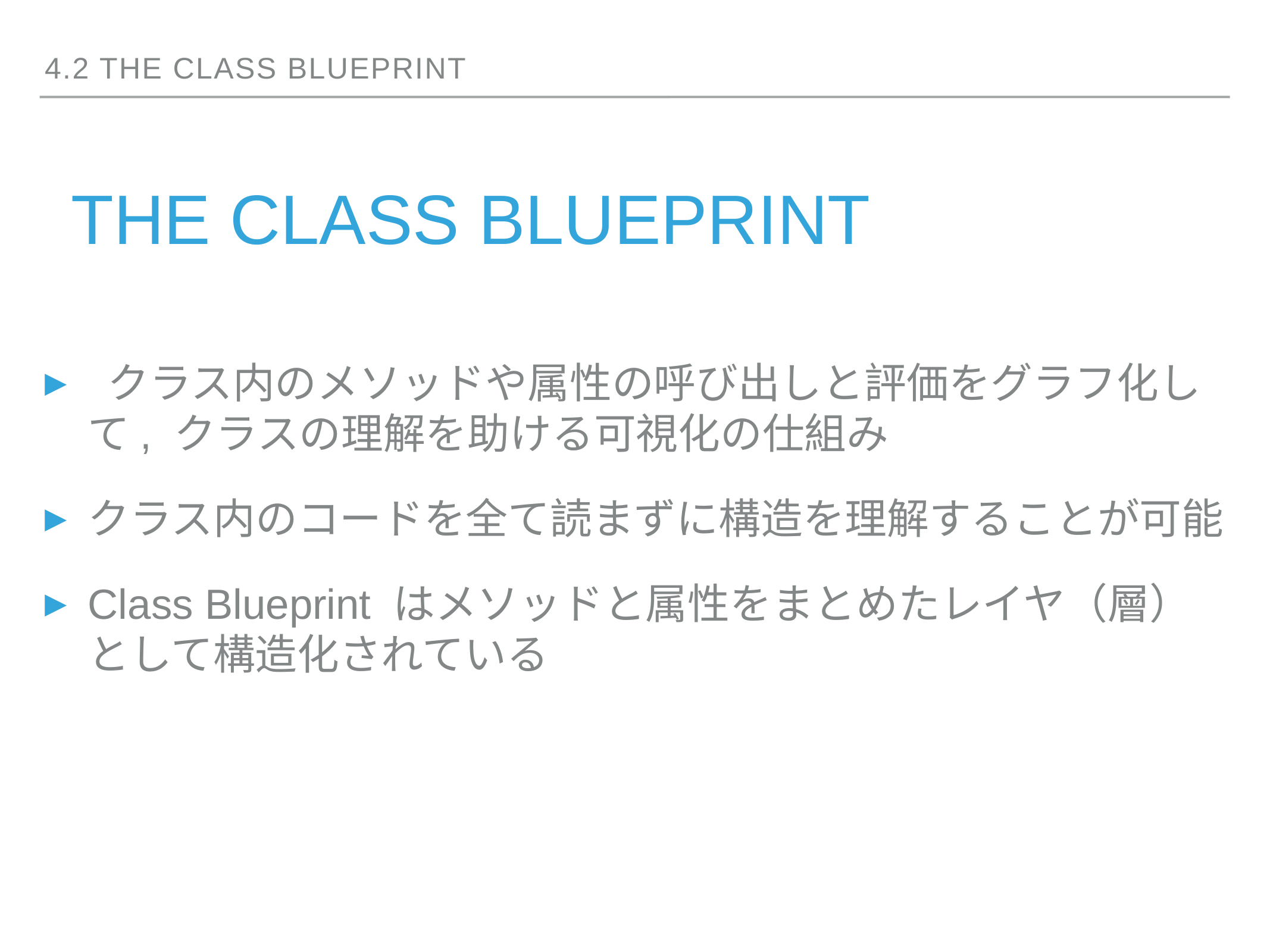

4.2 the class blueprint
# The class blueprint
 クラス内のメソッドや属性の呼び出しと評価をグラフ化して, クラスの理解を助ける可視化の仕組み
クラス内のコードを全て読まずに構造を理解することが可能
Class Blueprint はメソッドと属性をまとめたレイヤ（層）として構造化されている